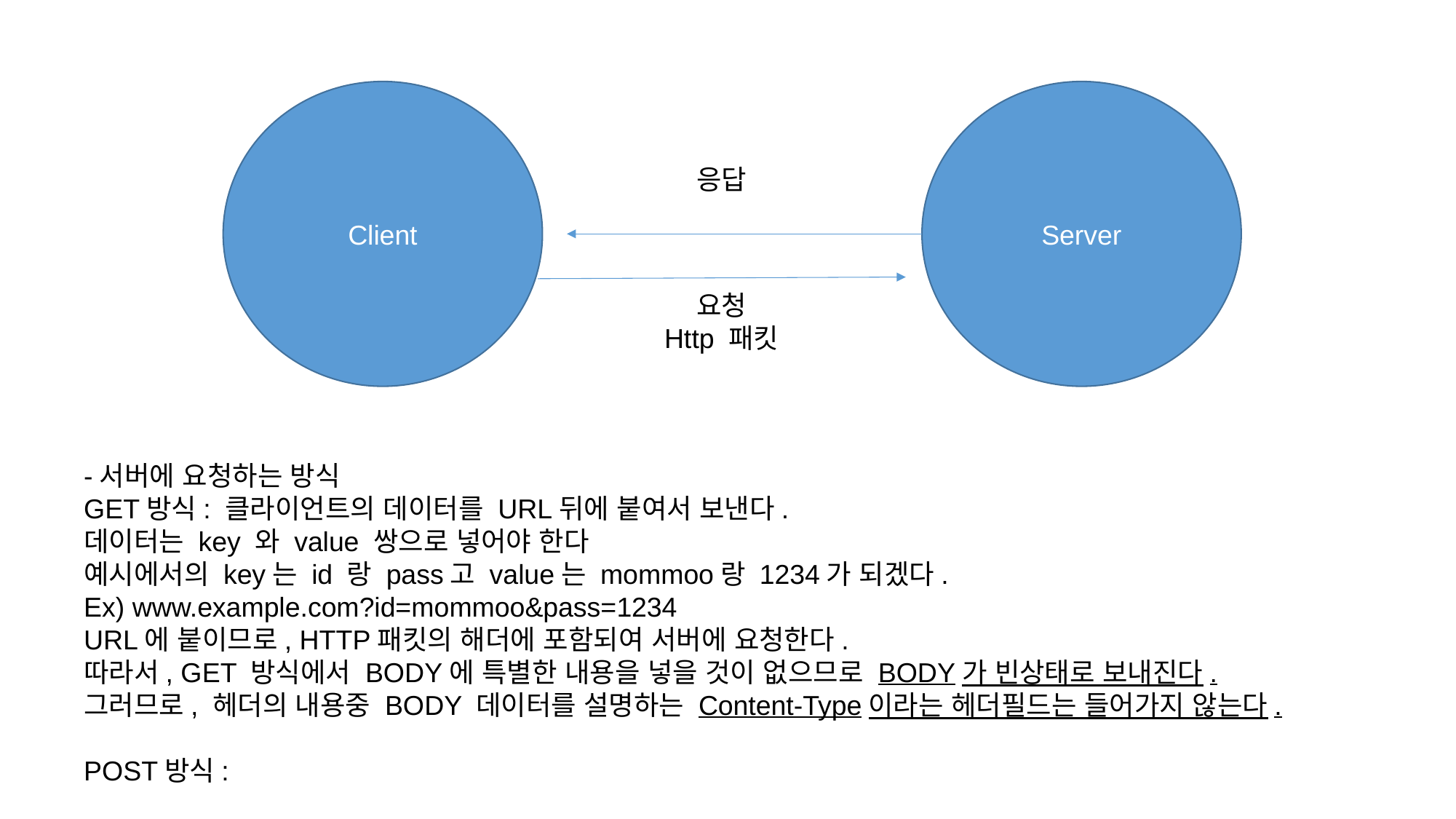

Client
Server
응답
요청
Http 패킷
-서버에 요청하는 방식
GET방식: 클라이언트의 데이터를 URL뒤에 붙여서 보낸다.
데이터는 key 와 value 쌍으로 넣어야 한다
예시에서의 key는 id 랑 pass고 value는 mommoo랑 1234가 되겠다.
Ex) www.example.com?id=mommoo&pass=1234
URL에 붙이므로, HTTP패킷의 해더에 포함되여 서버에 요청한다.
따라서, GET 방식에서 BODY에 특별한 내용을 넣을 것이 없으므로 BODY가 빈상태로 보내진다.
그러므로, 헤더의 내용중 BODY 데이터를 설명하는 Content-Type이라는 헤더필드는 들어가지 않는다.

POST방식: